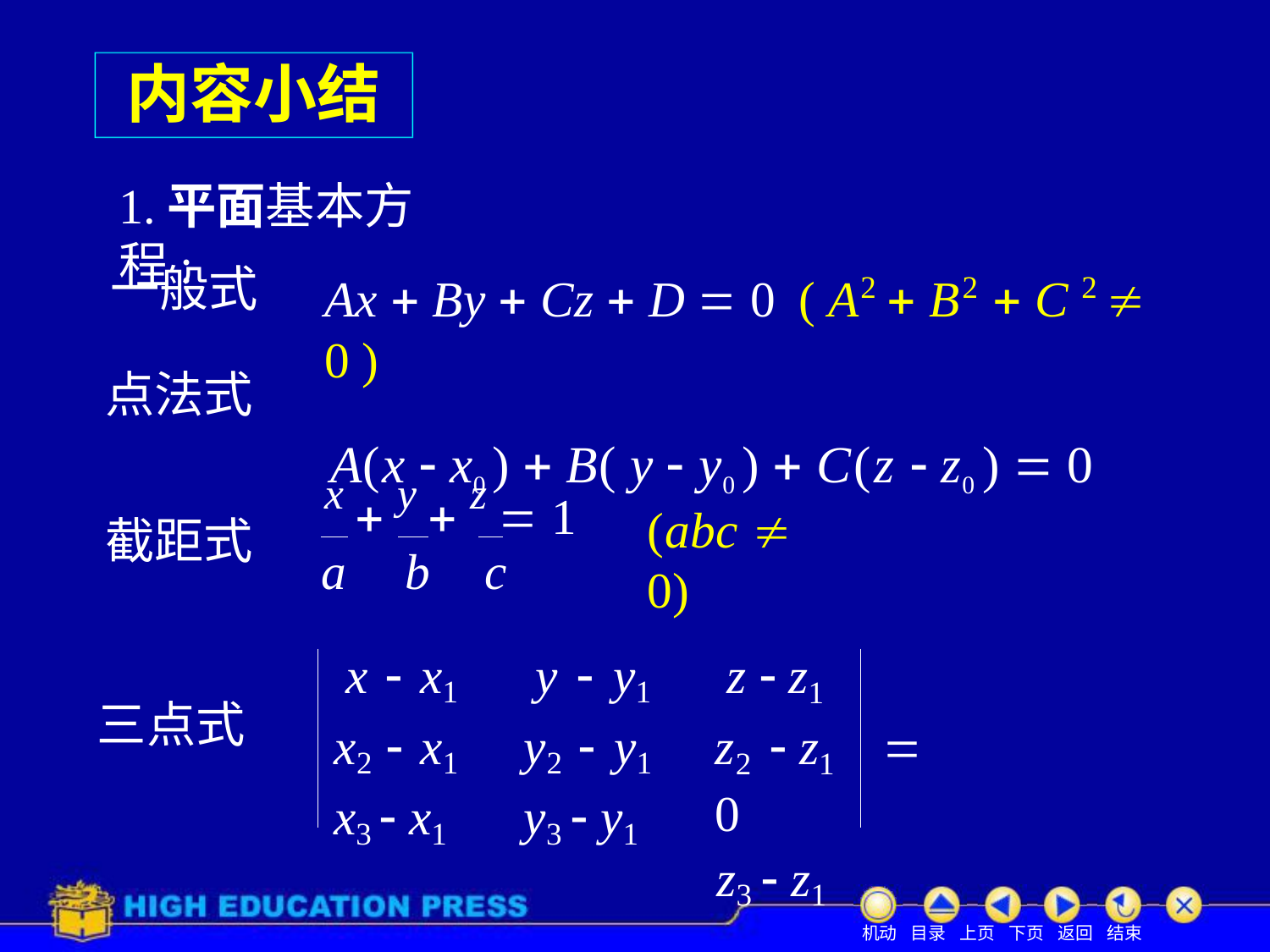

# 内容小结

1.平面基本方程:
一般式
Ax + By + Cz + D = 0	( A2 + B2 + C 2 ≠ 0 )
A(x − x0 ) + B( y − y0 ) + C(z − z0 ) = 0
点法式
(abc ≠ 0)
x + y + z = 1
a	b	c
截距式

x − x1  x2 − x1  x3 − x1
y − y1  y2 − y1  y3 − y1
z − z1
z2 − z1	= 0
z3 − z1

三点式

机动 目录 上页 下页 返回 结束